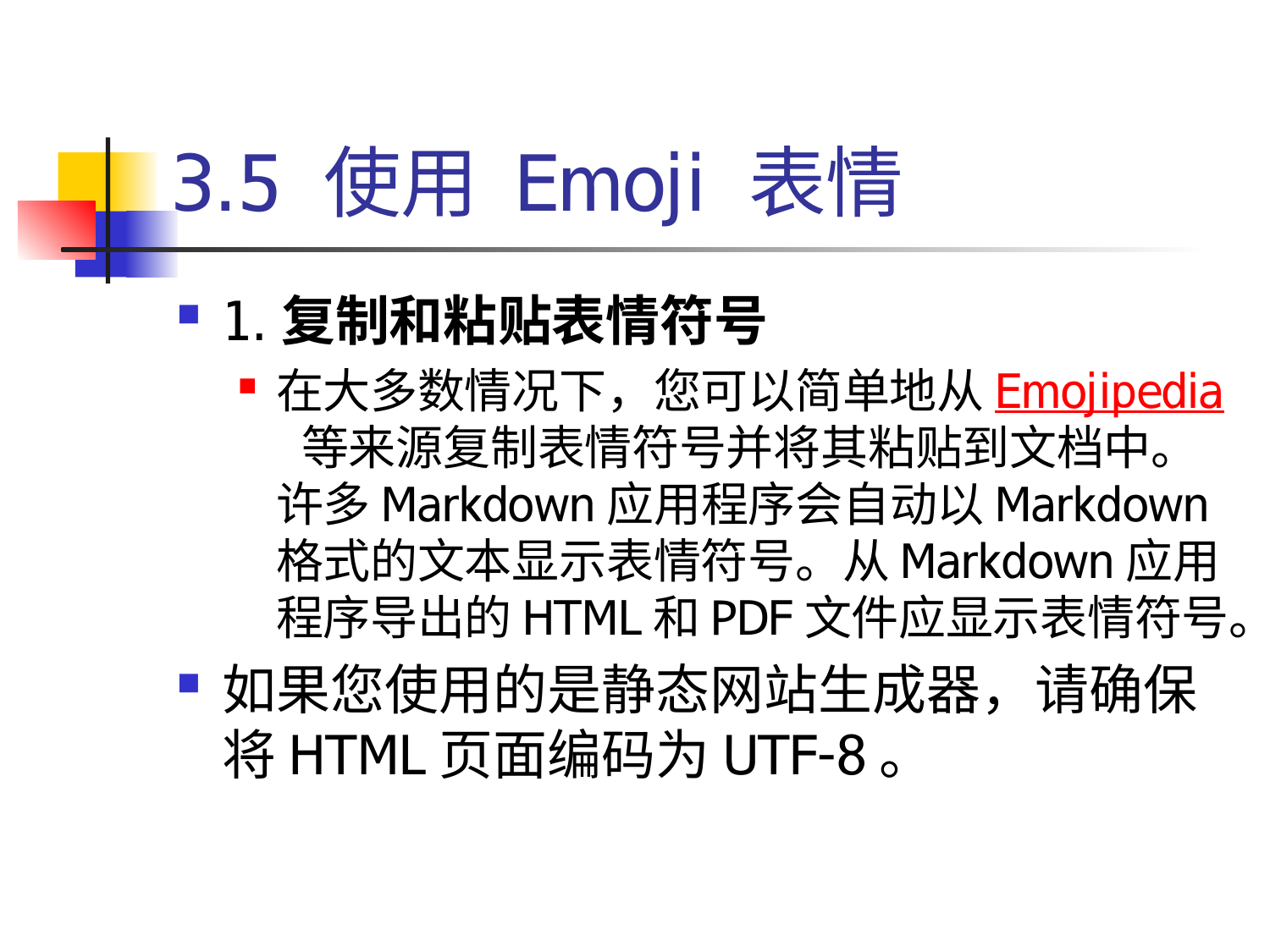

# 3.5 使用 Emoji 表情
1.复制和粘贴表情符号
在大多数情况下，您可以简单地从Emojipedia 等来源复制表情符号并将其粘贴到文档中。许多Markdown应用程序会自动以Markdown格式的文本显示表情符号。从Markdown应用程序导出的HTML和PDF文件应显示表情符号。
如果您使用的是静态网站生成器，请确保将HTML页面编码为UTF-8。